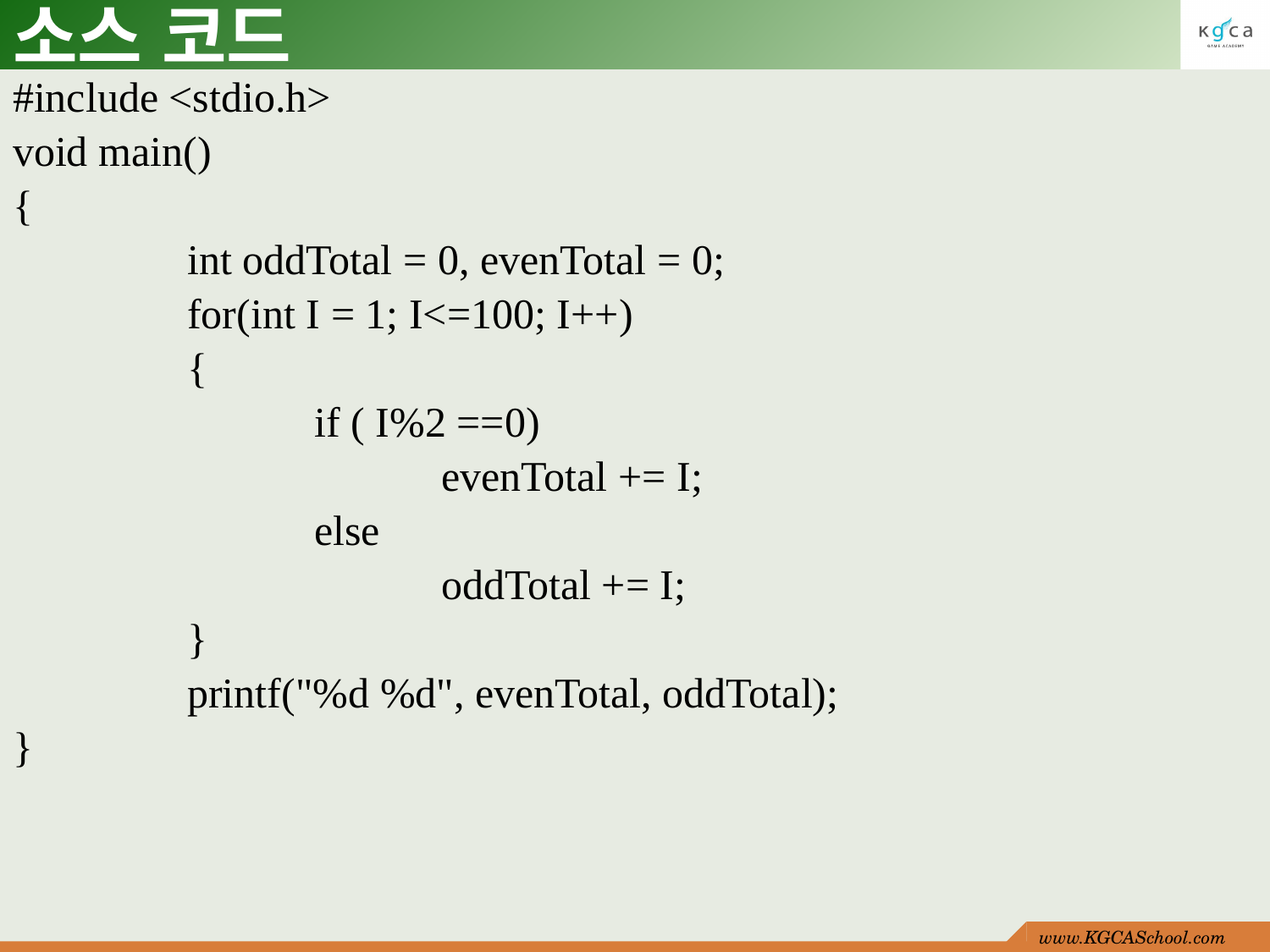

# 소스 코드
#include <stdio.h>
void main()
{
		int oddTotal = 0, evenTotal = 0;
		for(int I = 1; I<=100; I++)
		{
			if ( I%2 ==0)
				evenTotal += I;
			else
				oddTotal += I;
		}
		printf("%d %d", evenTotal, oddTotal);
}